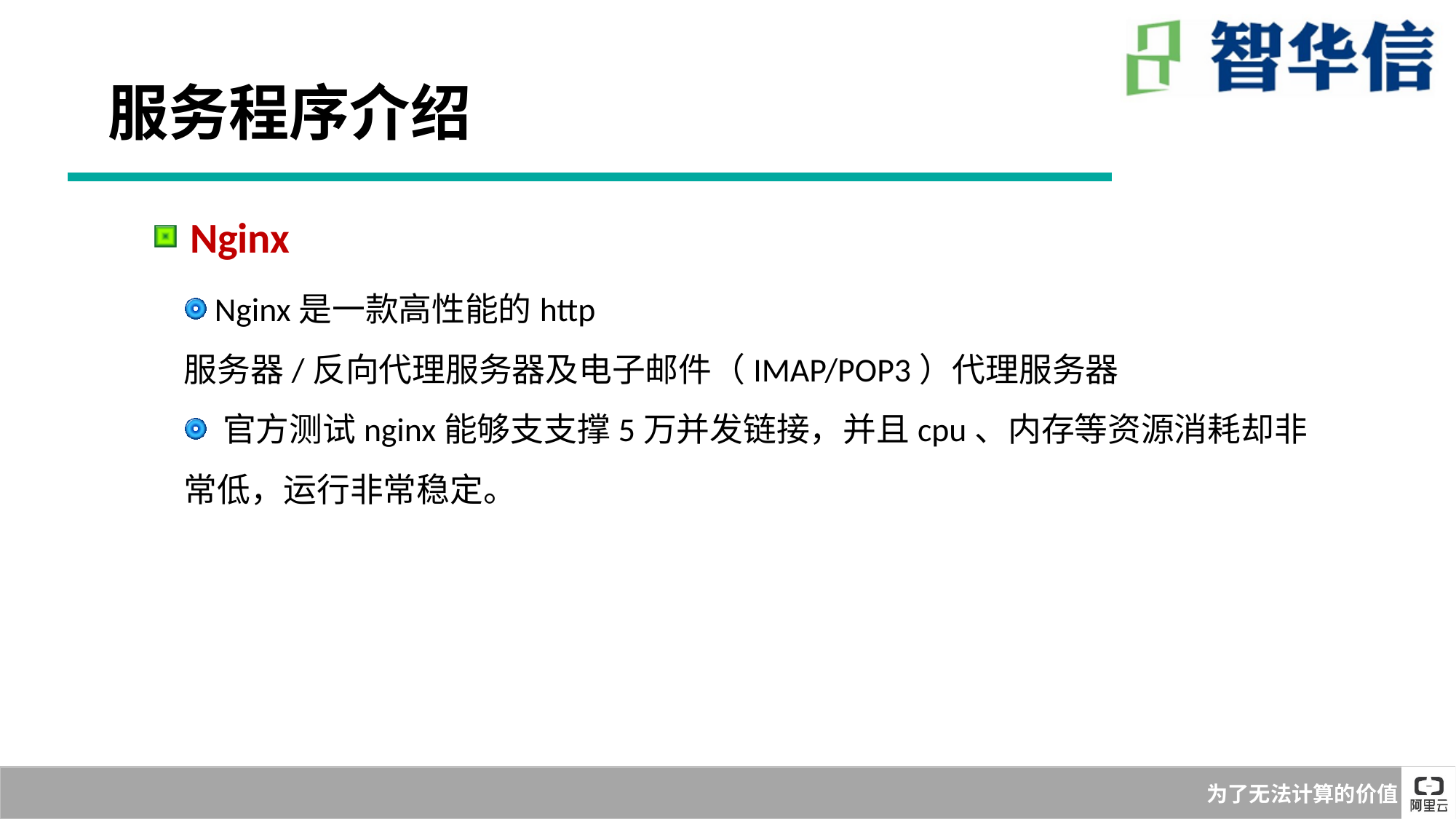

服务程序介绍
 Nginx
 Nginx是一款高性能的http 服务器/反向代理服务器及电子邮件（IMAP/POP3）代理服务器
 官方测试nginx能够支支撑5万并发链接，并且cpu、内存等资源消耗却非常低，运行非常稳定。